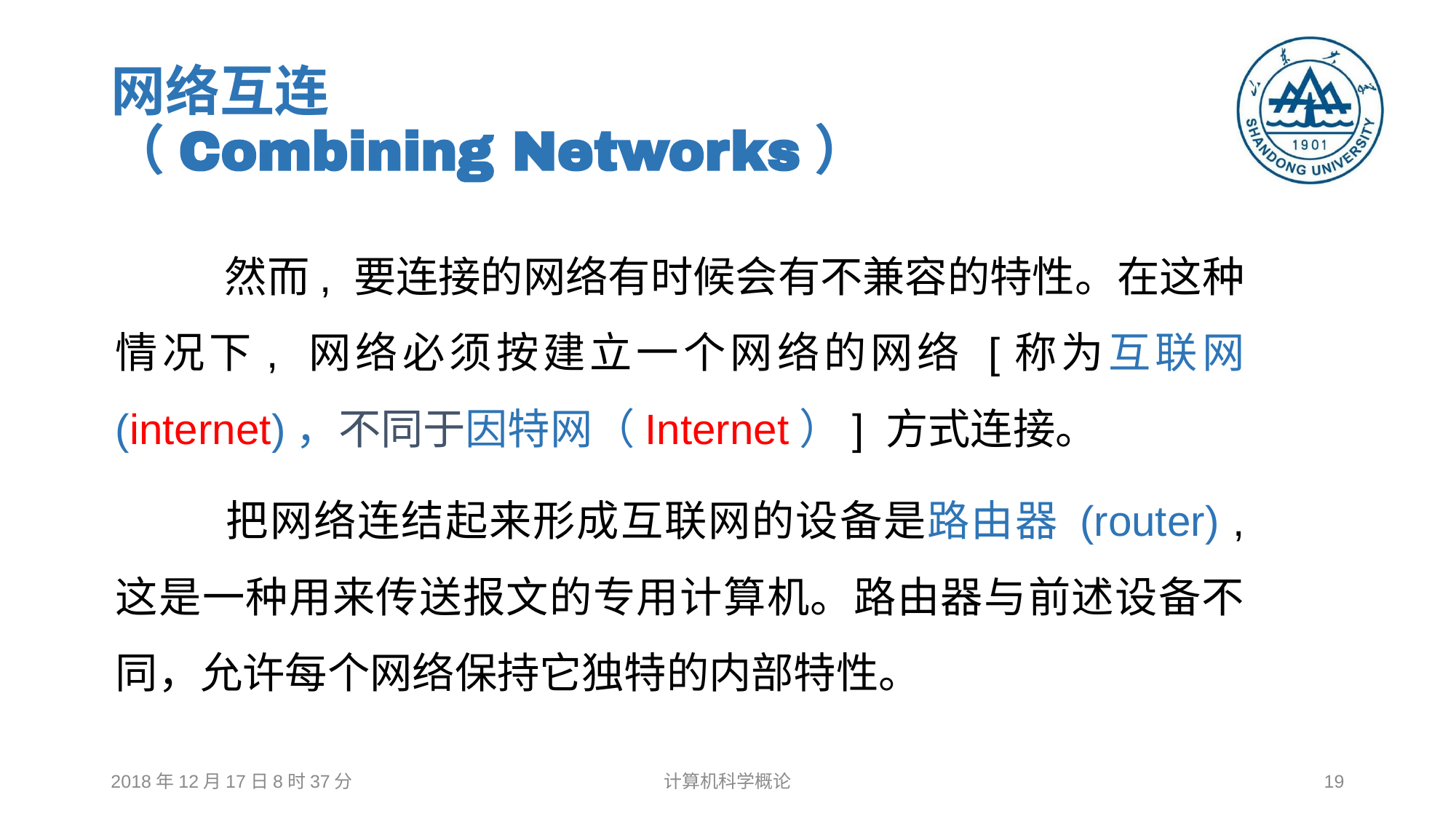

# 网络互连 （Combining Networks）
	然而, 要连接的网络有时候会有不兼容的特性。在这种情况下, 网络必须按建立一个网络的网络 [称为互联网 (internet)，不同于因特网（Internet）] 方式连接。
	把网络连结起来形成互联网的设备是路由器 (router) , 这是一种用来传送报文的专用计算机。路由器与前述设备不同，允许每个网络保持它独特的内部特性。
2018年12月17日8时37分
计算机科学概论
19